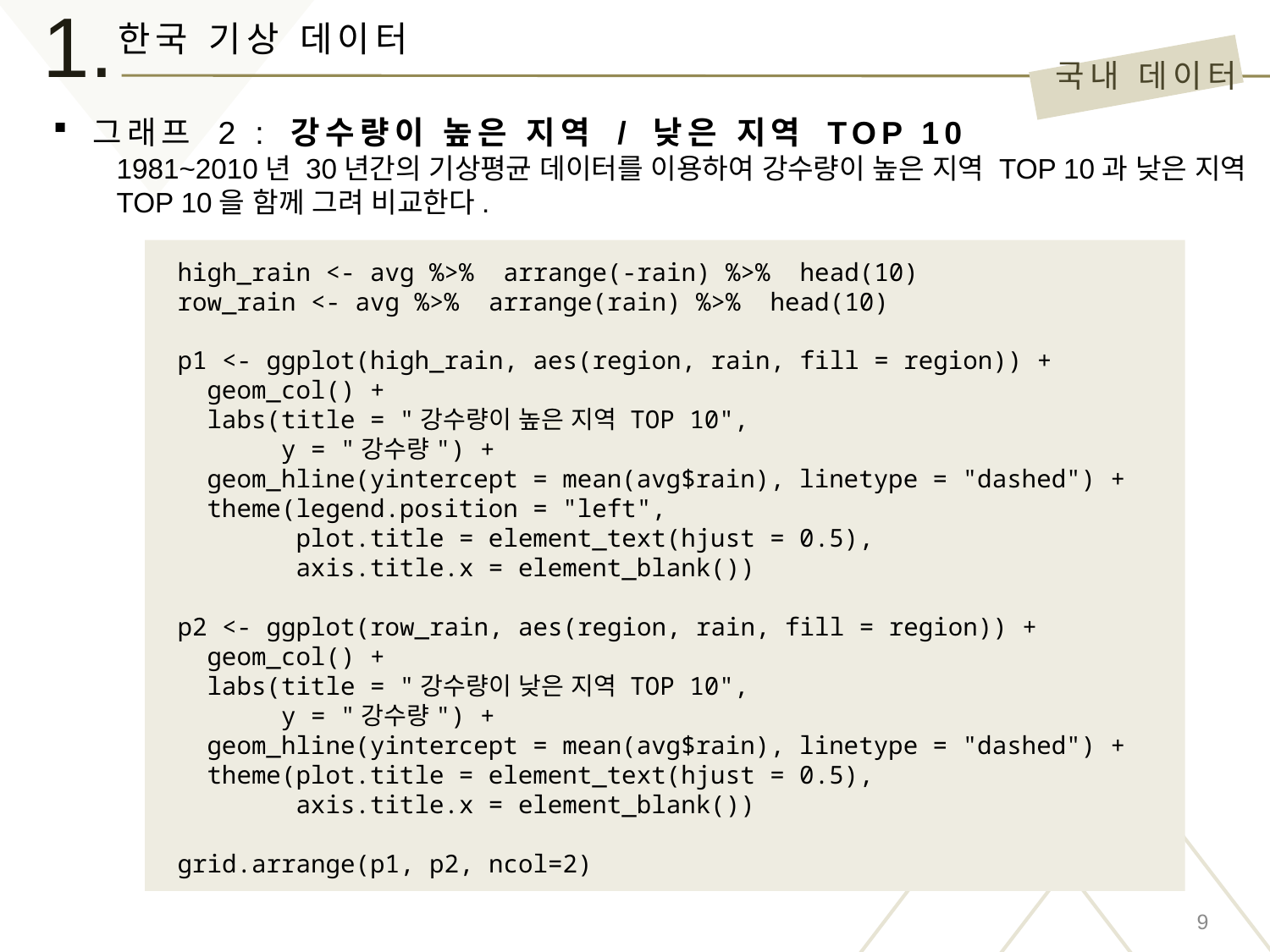

1.
한국 기상 데이터
국내 데이터

그래프 2 : 강수량이 높은 지역 / 낮은 지역 TOP 10
1981~2010년 30년간의 기상평균 데이터를 이용하여 강수량이 높은 지역 TOP 10과 낮은 지역
TOP 10을 함께 그려 비교한다.

high_rain <- avg %>%  arrange(-rain) %>%  head(10)
row_rain <- avg %>%  arrange(rain) %>%  head(10)

p1 <- ggplot(high_rain, aes(region, rain, fill = region)) +
  geom_col() +
  labs(title = "강수량이 높은 지역 TOP 10",
       y = "강수량") +
  geom_hline(yintercept = mean(avg$rain), linetype = "dashed") +
  theme(legend.position = "left",
        plot.title = element_text(hjust = 0.5),
        axis.title.x = element_blank())

p2 <- ggplot(row_rain, aes(region, rain, fill = region)) +
  geom_col() +
  labs(title = "강수량이 낮은 지역 TOP 10",
       y = "강수량") +
  geom_hline(yintercept = mean(avg$rain), linetype = "dashed") +
  theme(plot.title = element_text(hjust = 0.5),
        axis.title.x = element_blank())

grid.arrange(p1, p2, ncol=2)
9